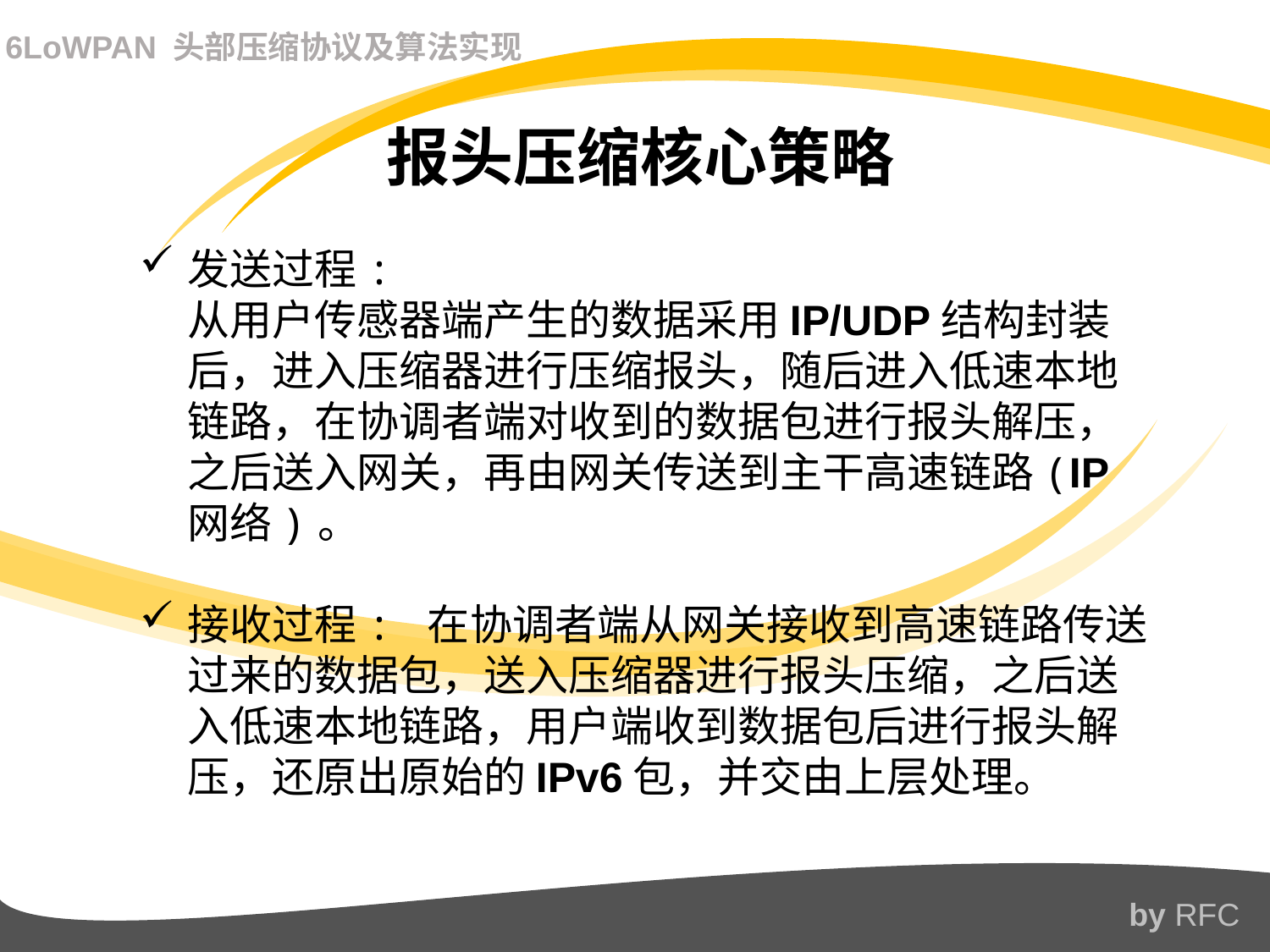

6LoWPAN 头部压缩协议及算法实现
报头压缩核心策略
发送过程: 从用户传感器端产生的数据采用IP/UDP结构封装后，进入压缩器进行压缩报头，随后进入低速本地链路，在协调者端对收到的数据包进行报头解压，之后送入网关，再由网关传送到主干高速链路(IP网络)。

接收过程: 在协调者端从网关接收到高速链路传送过来的数据包，送入压缩器进行报头压缩，之后送入低速本地链路，用户端收到数据包后进行报头解压，还原出原始的IPv6包，并交由上层处理。
by RFC